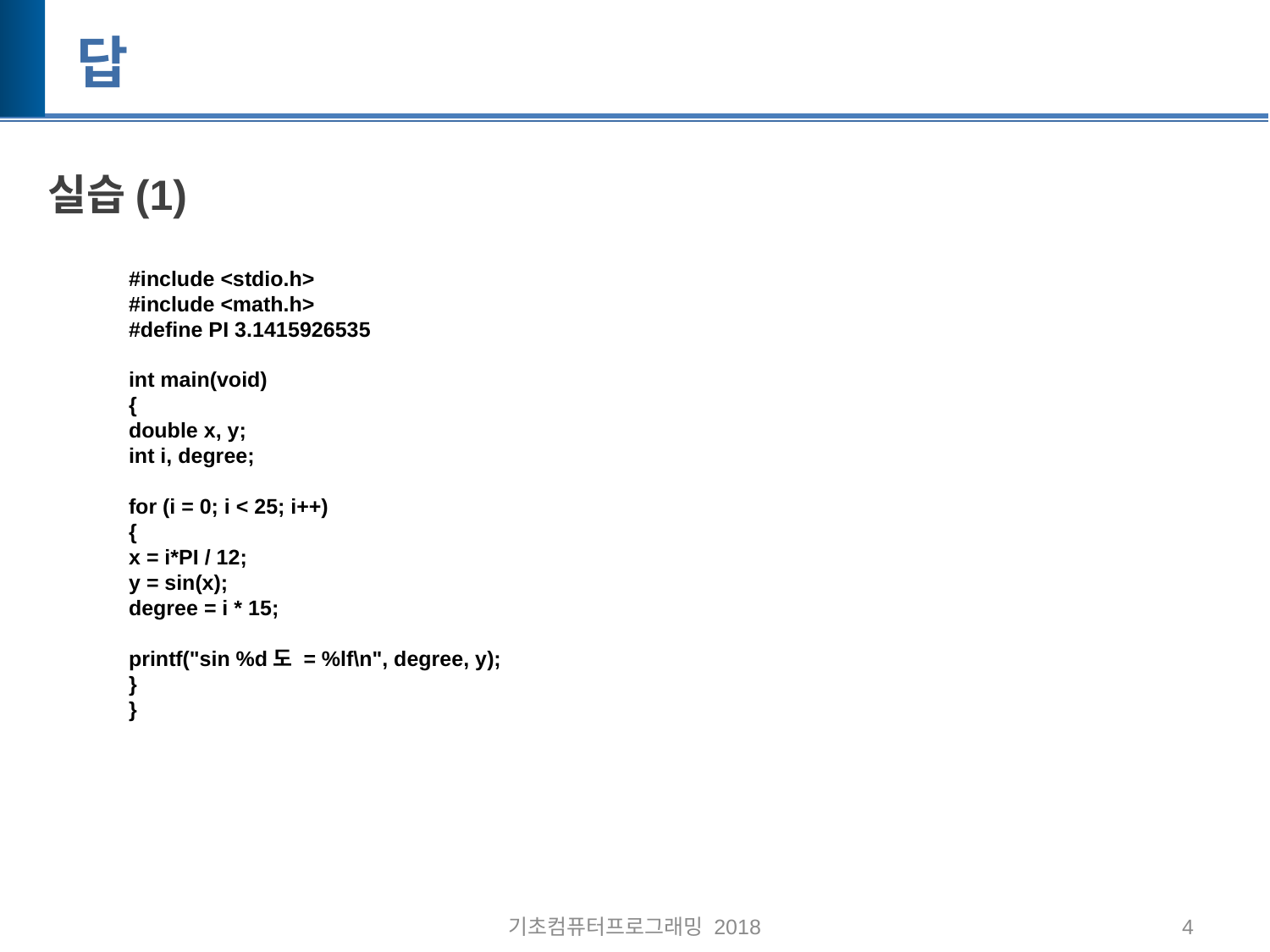

# 답
실습(1)

#include <stdio.h>
#include <math.h>
#define PI 3.1415926535

int main(void)
{
double x, y;
int i, degree;

for (i = 0; i < 25; i++)
{
x = i*PI / 12;
y = sin(x);
degree = i * 15;

printf("sin %d도 = %lf\n", degree, y);
}
}
기초컴퓨터프로그래밍 2018
4